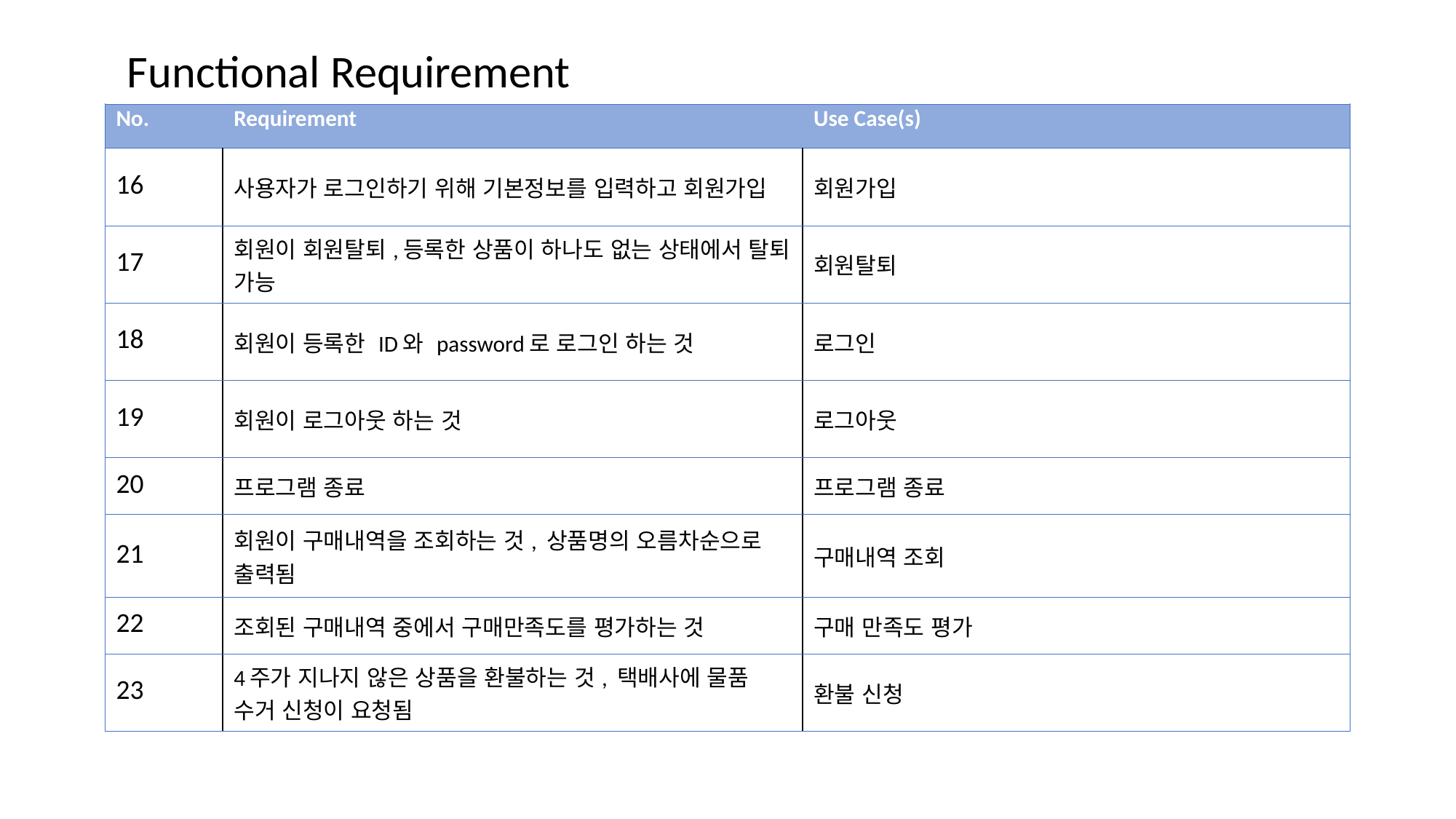

Functional Requirement
| No. | Requirement | Use Case(s) |
| --- | --- | --- |
| 16 | 사용자가 로그인하기 위해 기본정보를 입력하고 회원가입 | 회원가입 |
| 17 | 회원이 회원탈퇴,등록한 상품이 하나도 없는 상태에서 탈퇴 가능 | 회원탈퇴 |
| 18 | 회원이 등록한 ID와 password로 로그인 하는 것 | 로그인 |
| 19 | 회원이 로그아웃 하는 것 | 로그아웃 |
| 20 | 프로그램 종료 | 프로그램 종료 |
| 21 | 회원이 구매내역을 조회하는 것, 상품명의 오름차순으로 출력됨 | 구매내역 조회 |
| 22 | 조회된 구매내역 중에서 구매만족도를 평가하는 것 | 구매 만족도 평가 |
| 23 | 4주가 지나지 않은 상품을 환불하는 것, 택배사에 물품 수거 신청이 요청됨 | 환불 신청 |